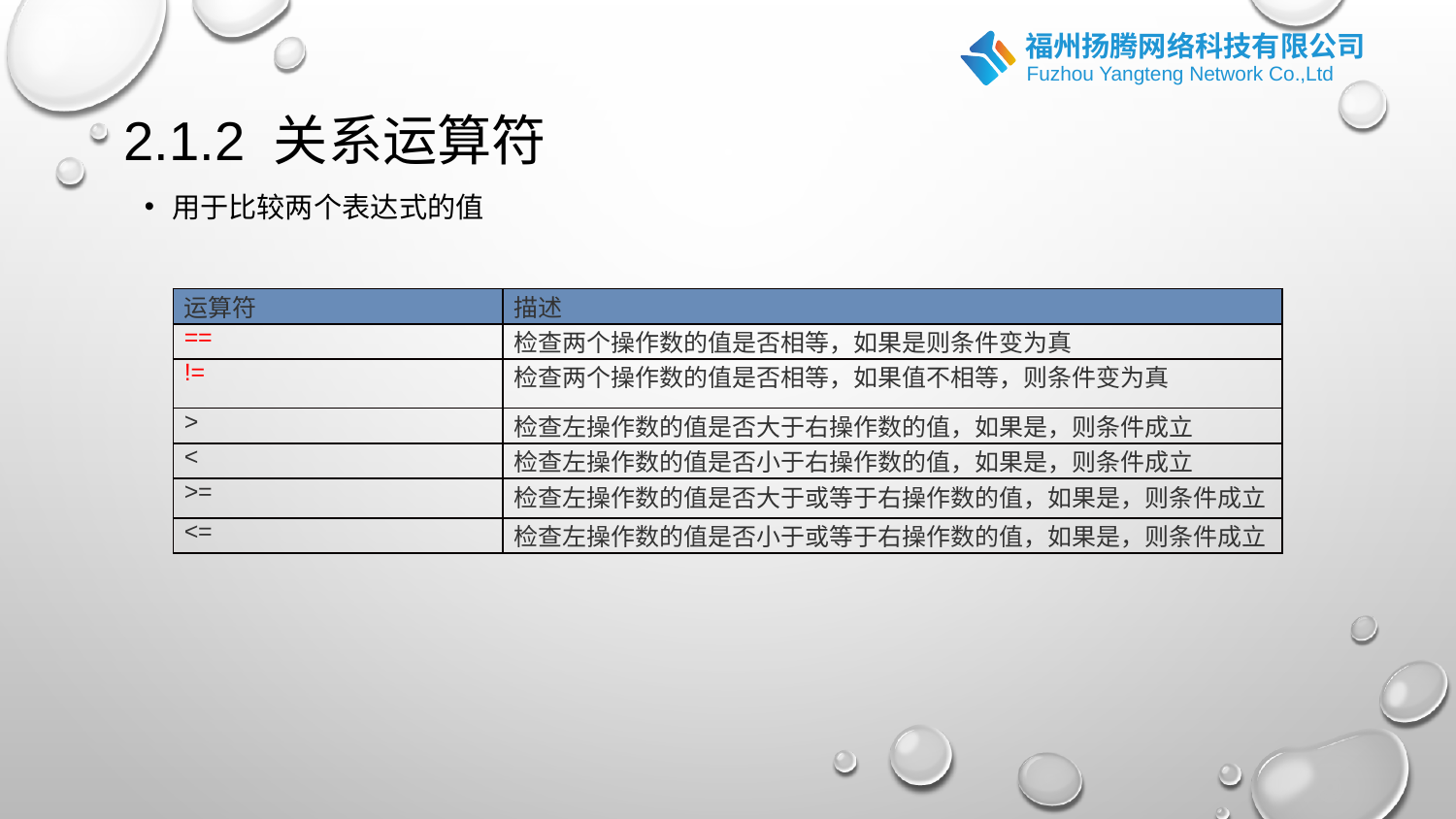

# 2.1.2 关系运算符
用于比较两个表达式的值

| 运算符 | 描述 |
| --- | --- |
| == | 检查两个操作数的值是否相等，如果是则条件变为真 |
| != | 检查两个操作数的值是否相等，如果值不相等，则条件变为真 |
| > | 检查左操作数的值是否大于右操作数的值，如果是，则条件成立 |
| < | 检查左操作数的值是否小于右操作数的值，如果是，则条件成立 |
| >= | 检查左操作数的值是否大于或等于右操作数的值，如果是，则条件成立 |
| <= | 检查左操作数的值是否小于或等于右操作数的值，如果是，则条件成立 |